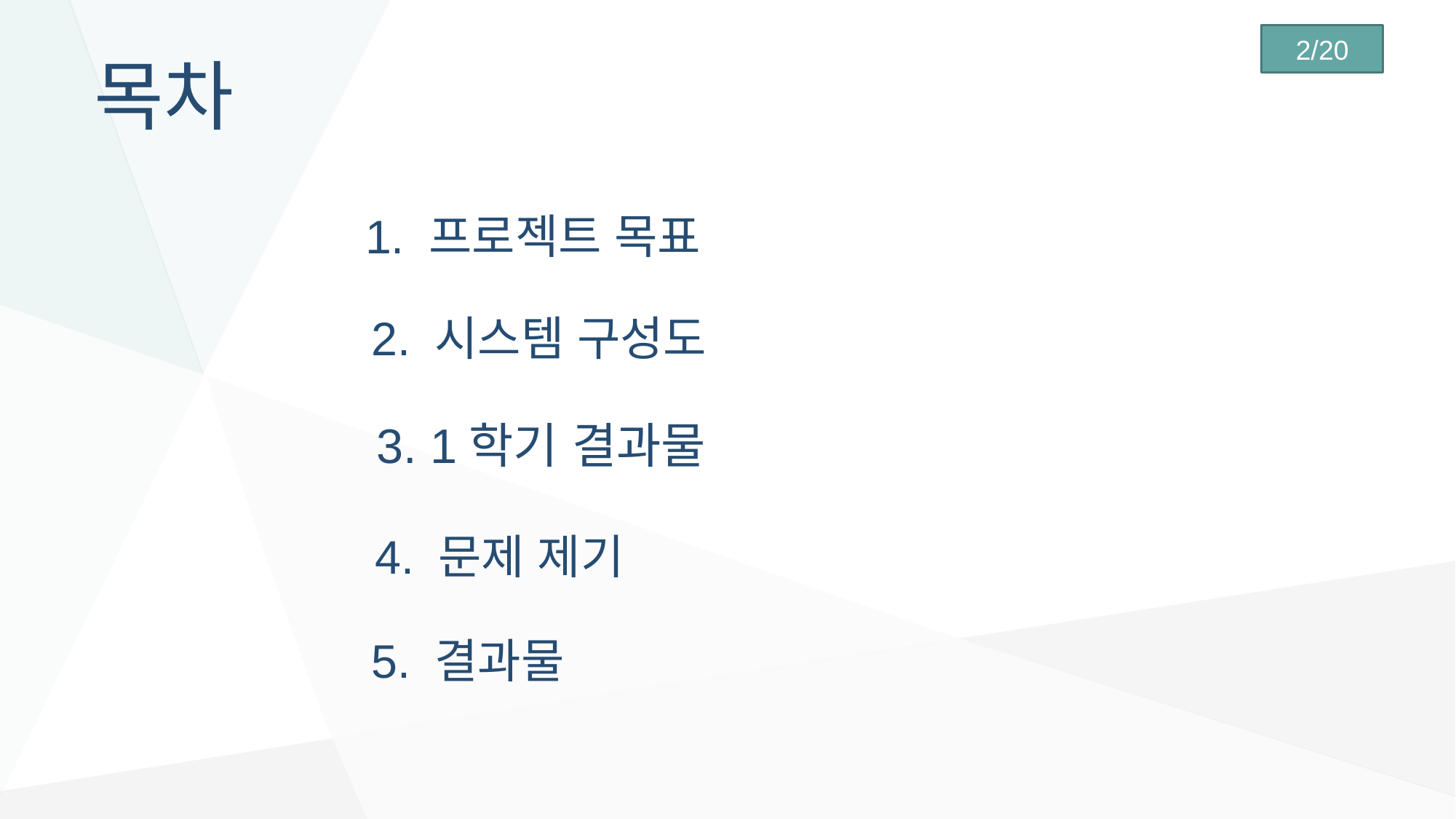

목차
1. 프로젝트 목표
2. 시스템 구성도
3. 1학기 결과물
4. 문제 제기
5. 결과물